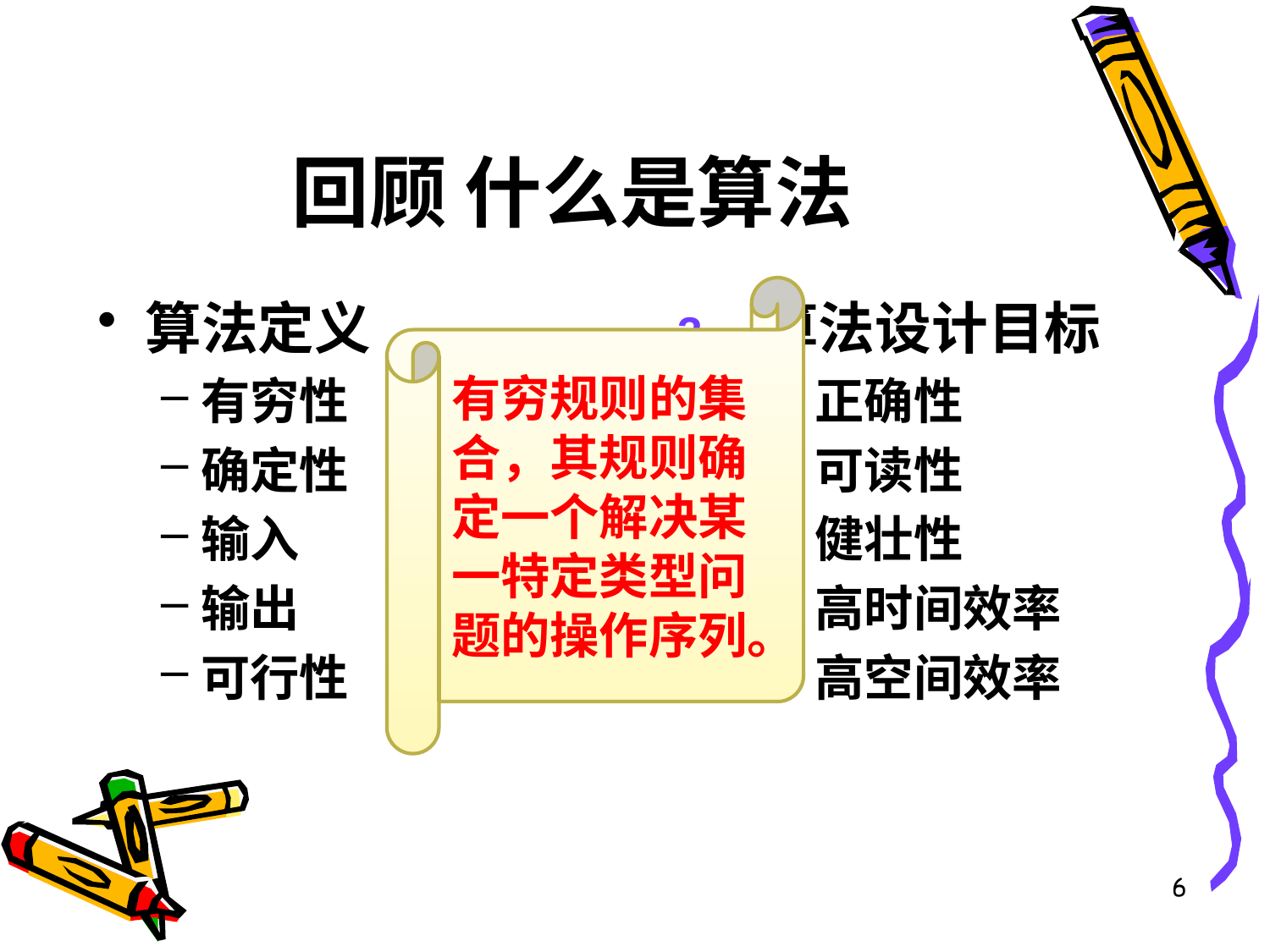

# 回顾 什么是算法
有穷规则的集合，其规则确定一个解决某一特定类型问题的操作序列。
算法定义
有穷性
确定性
输入
输出
可行性
算法设计目标
正确性
可读性
健壮性
高时间效率
高空间效率
6